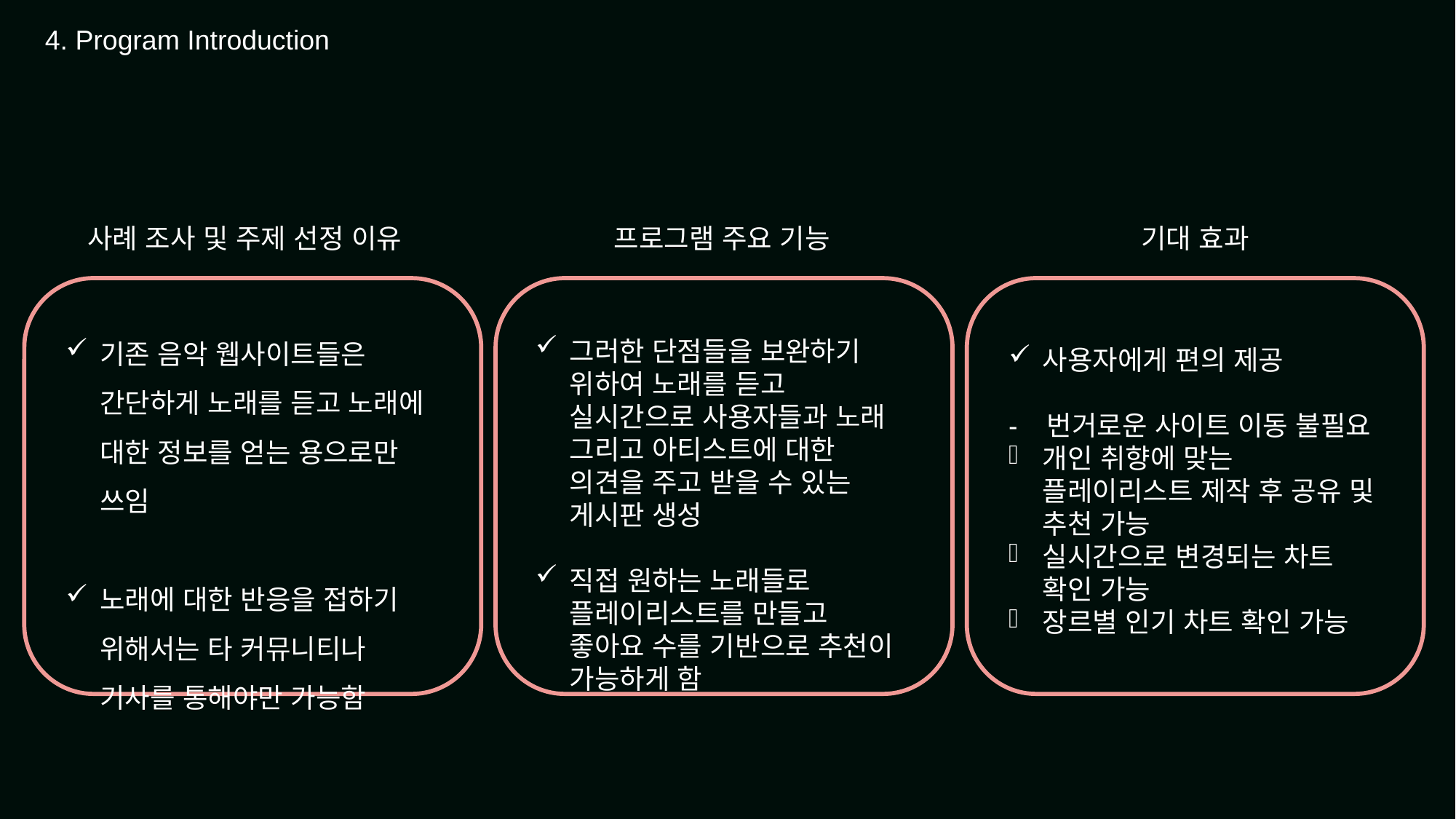

4. Program Introduction
사례 조사 및 주제 선정 이유
프로그램 주요 기능
기대 효과

기존 음악 웹사이트들은 간단하게 노래를 듣고 노래에 대한 정보를 얻는 용으로만 쓰임

노래에 대한 반응을 접하기 위해서는 타 커뮤니티나 기사를 통해야만 가능함

그러한 단점들을 보완하기 위하여 노래를 듣고 실시간으로 사용자들과 노래 그리고 아티스트에 대한 의견을 주고 받을 수 있는 게시판 생성

직접 원하는 노래들로 플레이리스트를 만들고 좋아요 수를 기반으로 추천이 가능하게 함

사용자에게 편의 제공
-   번거로운 사이트 이동 불필요
개인 취향에 맞는 플레이리스트 제작 후 공유 및 추천 가능
실시간으로 변경되는 차트 확인 가능
장르별 인기 차트 확인 가능